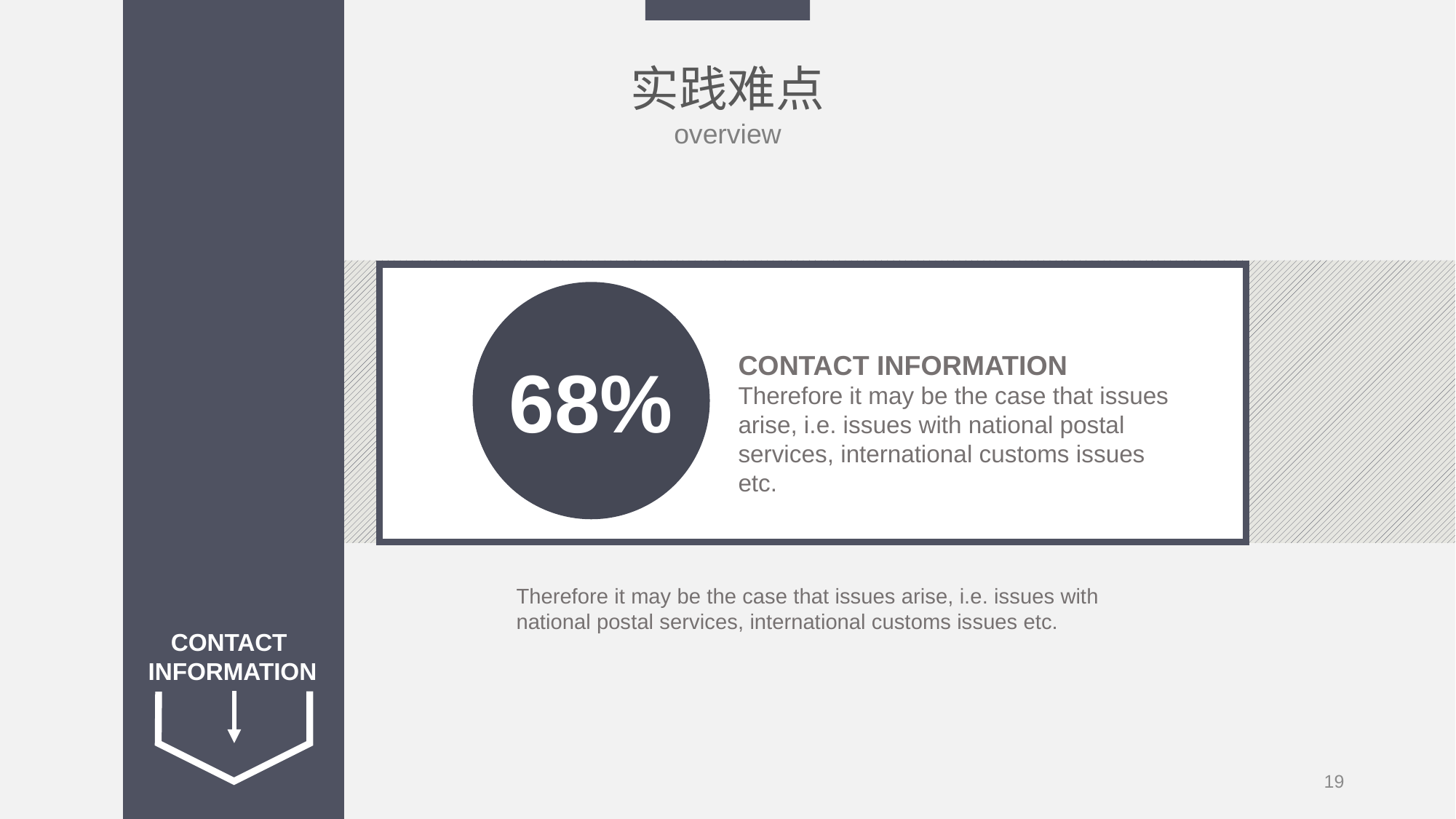

实践难点
overview

68%
CONTACT INFORMATION
Therefore it may be the case that issues arise, i.e. issues with national postal services, international customs issues etc.
Therefore it may be the case that issues arise, i.e. issues with national postal services, international customs issues etc.
CONTACT
INFORMATION

19